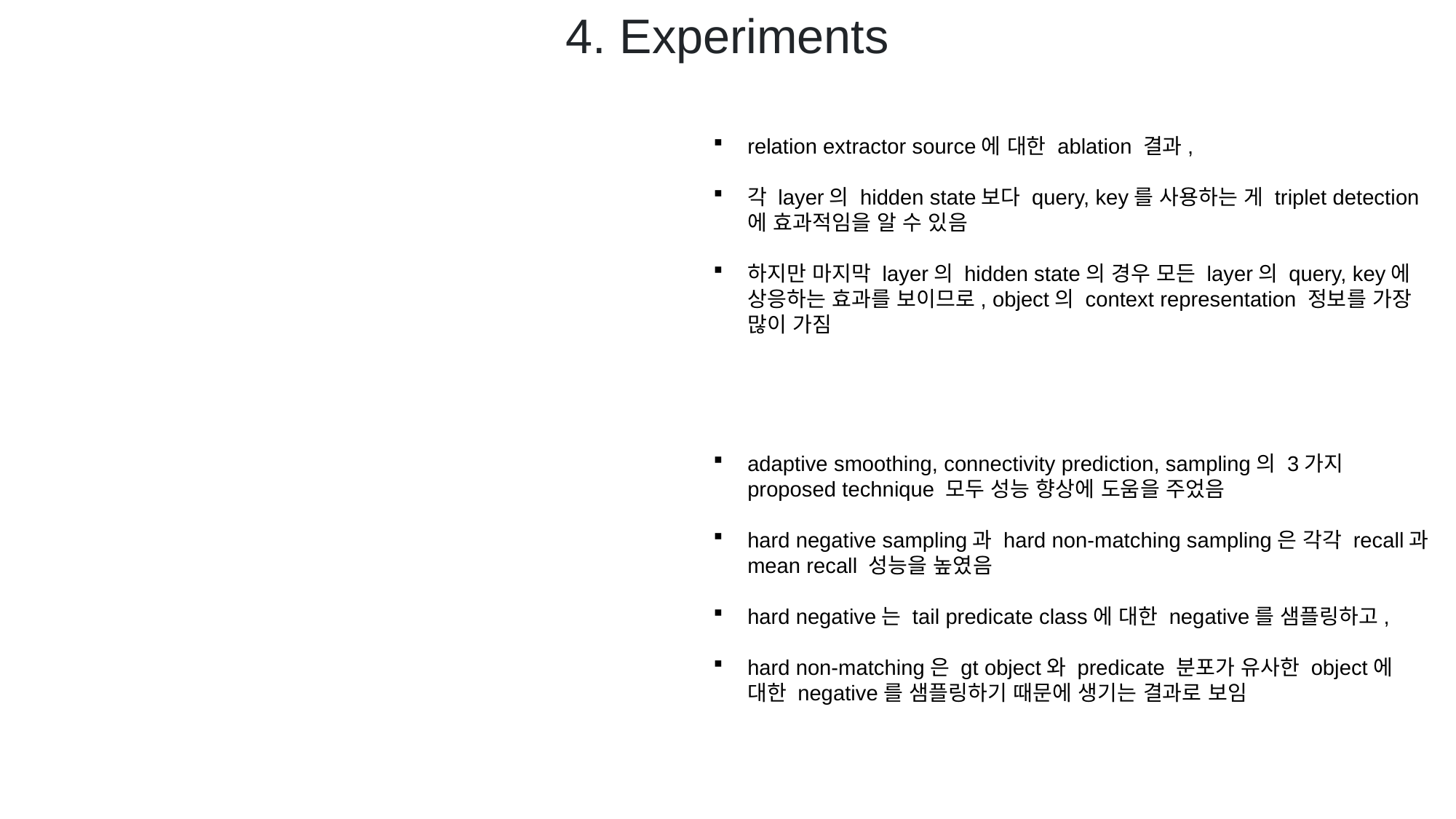

4. Experiments
relation extractor source에 대한 ablation 결과,

각 layer의 hidden state보다 query, key를 사용하는 게 triplet detection에 효과적임을 알 수 있음

하지만 마지막 layer의 hidden state의 경우 모든 layer의 query, key에 상응하는 효과를 보이므로, object의 context representation 정보를 가장 많이 가짐

adaptive smoothing, connectivity prediction, sampling의 3가지 proposed technique 모두 성능 향상에 도움을 주었음

hard negative sampling과 hard non-matching sampling은 각각 recall과 mean recall 성능을 높였음

hard negative는 tail predicate class에 대한 negative를 샘플링하고,

hard non-matching은 gt object와 predicate 분포가 유사한 object에 대한 negative를 샘플링하기 때문에 생기는 결과로 보임